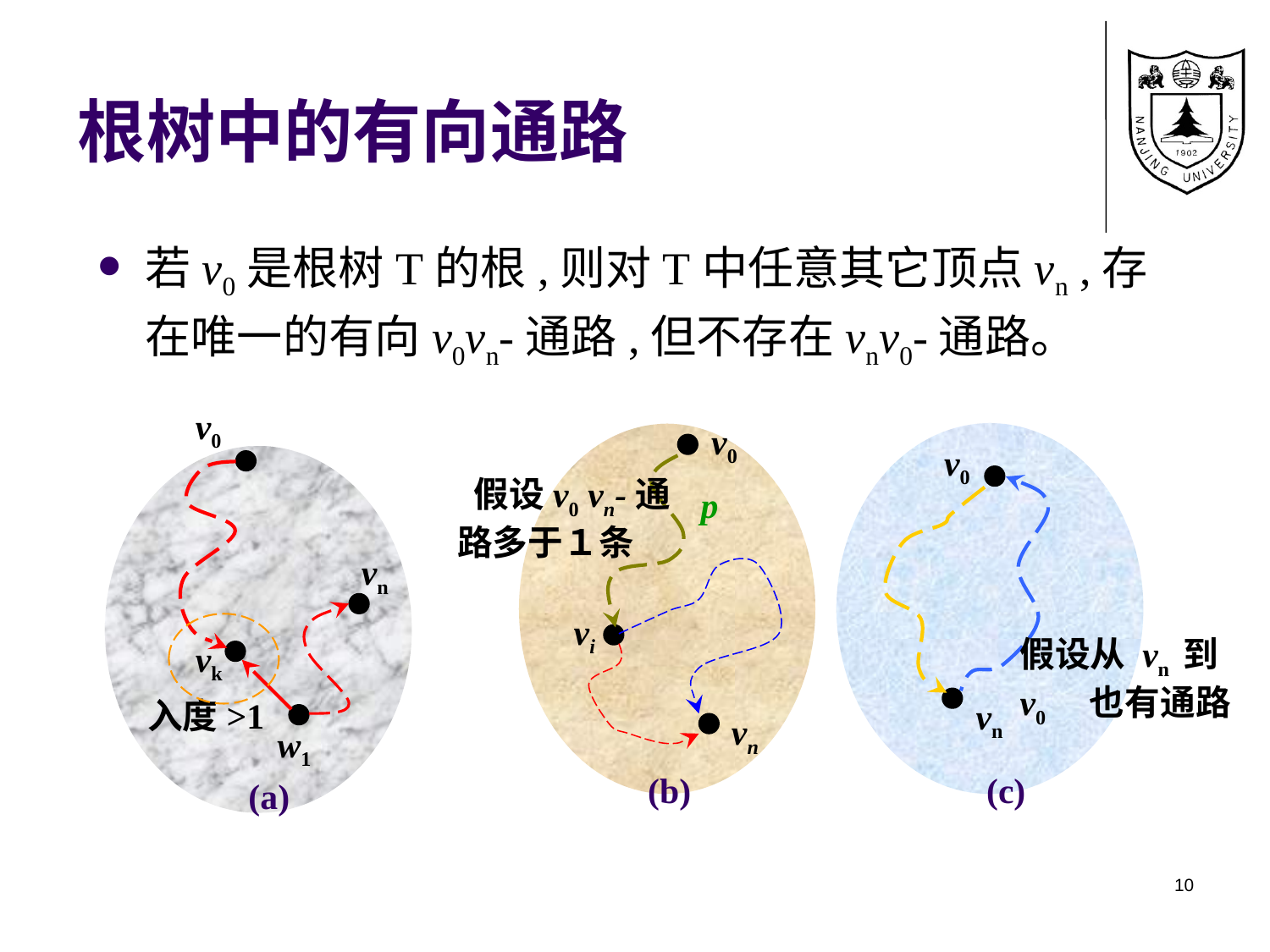

# 根树中的有向通路
若v0是根树T的根,则对T中任意其它顶点vn ,存在唯一的有向v0vn-通路,但不存在vnv0-通路。
v0
v0

v0

 假设v0 vn-通路多于１条

p

vn

vi

假设从 vn 到 v0　也有通路
vk

vn
入度>1
vn

w1
(b)
(c)
(a)
10